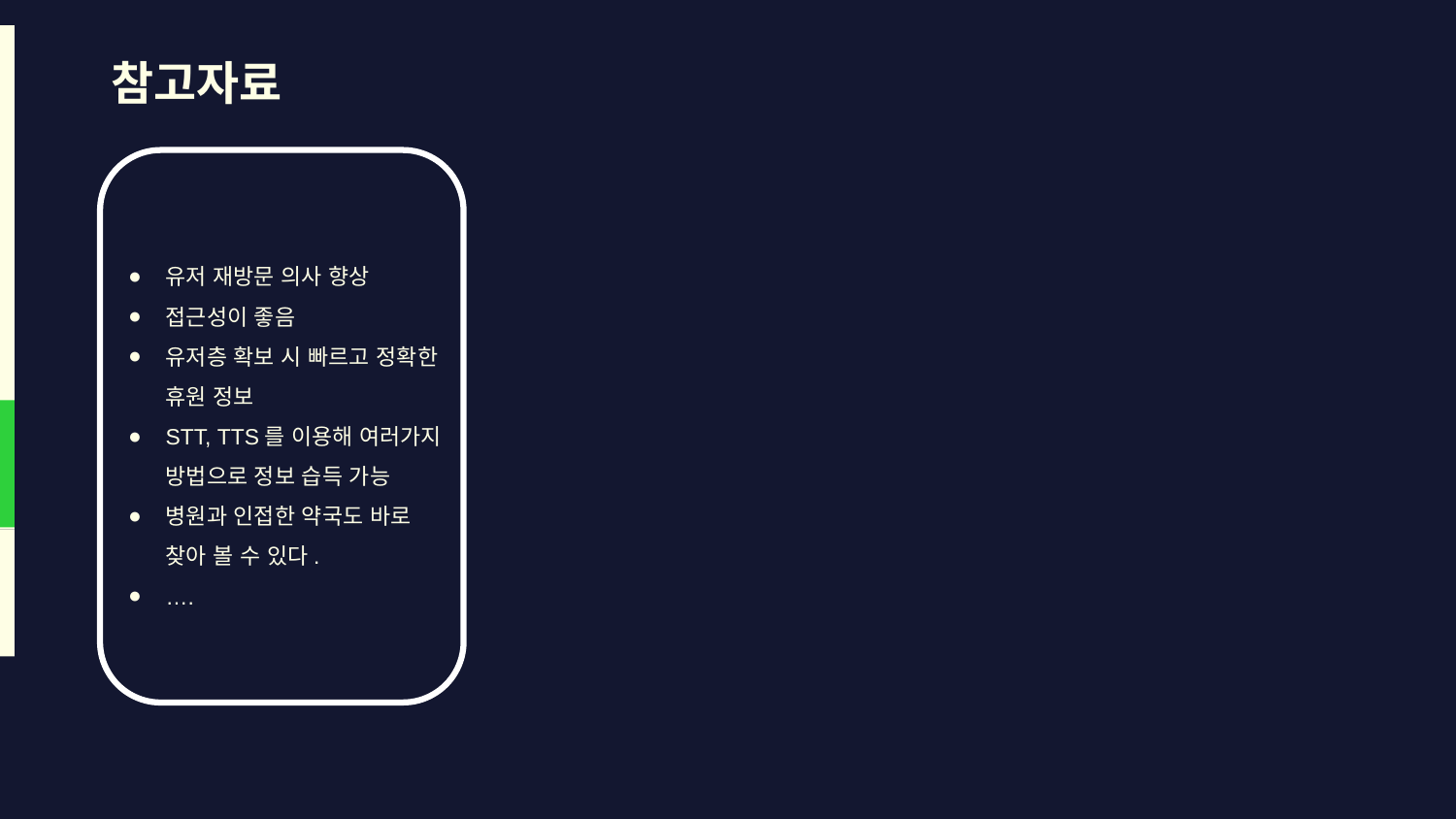

# 참고자료

유저 재방문 의사 향상
접근성이 좋음
유저층 확보 시 빠르고 정확한 휴원 정보
STT, TTS를 이용해 여러가지 방법으로 정보 습득 가능
병원과 인접한 약국도 바로 찾아 볼 수 있다.
….